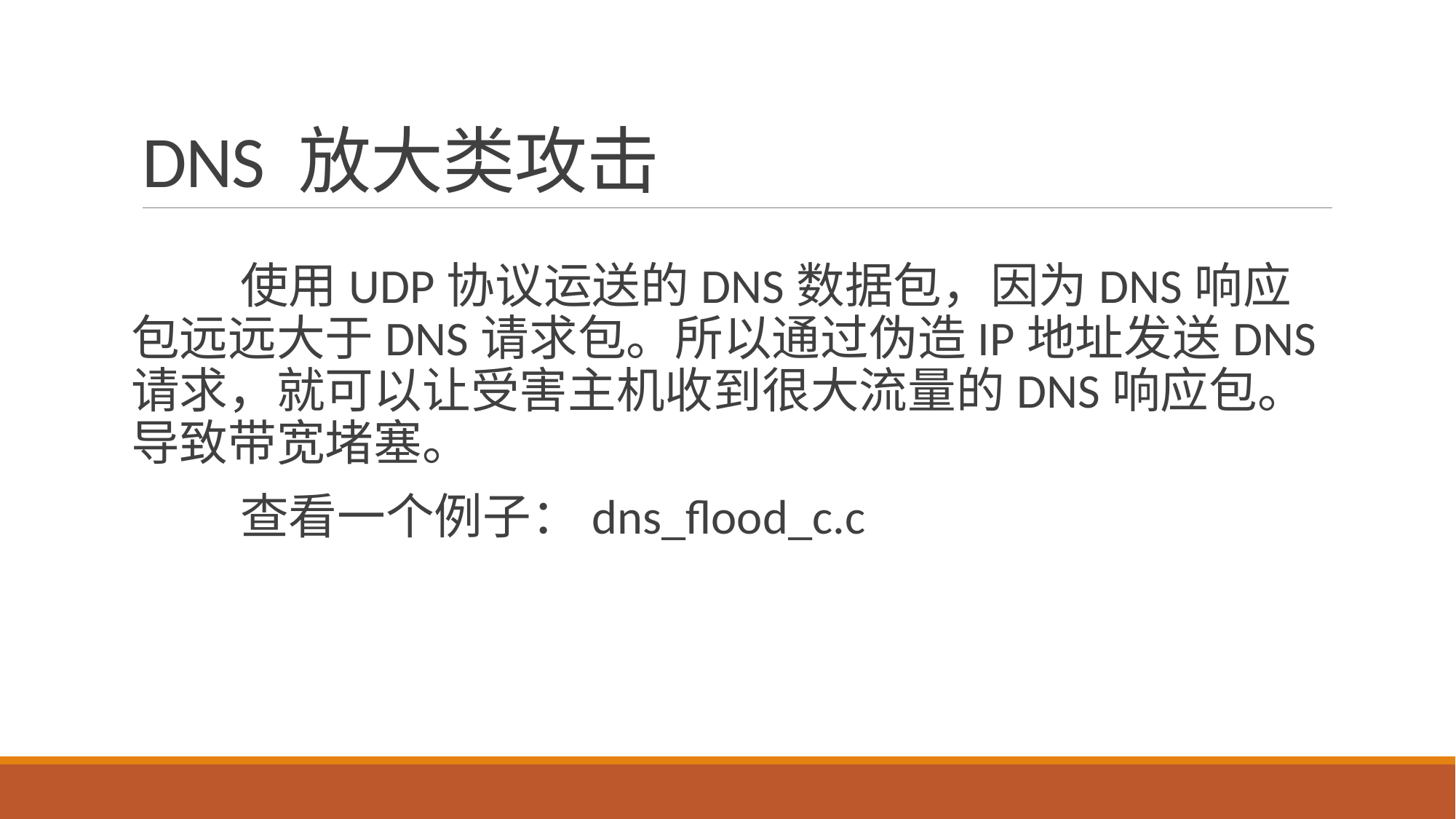

# DNS 放大类攻击
	使用UDP协议运送的DNS数据包，因为DNS响应包远远大于DNS请求包。所以通过伪造IP地址发送DNS请求，就可以让受害主机收到很大流量的DNS响应包。导致带宽堵塞。
	查看一个例子：dns_flood_c.c